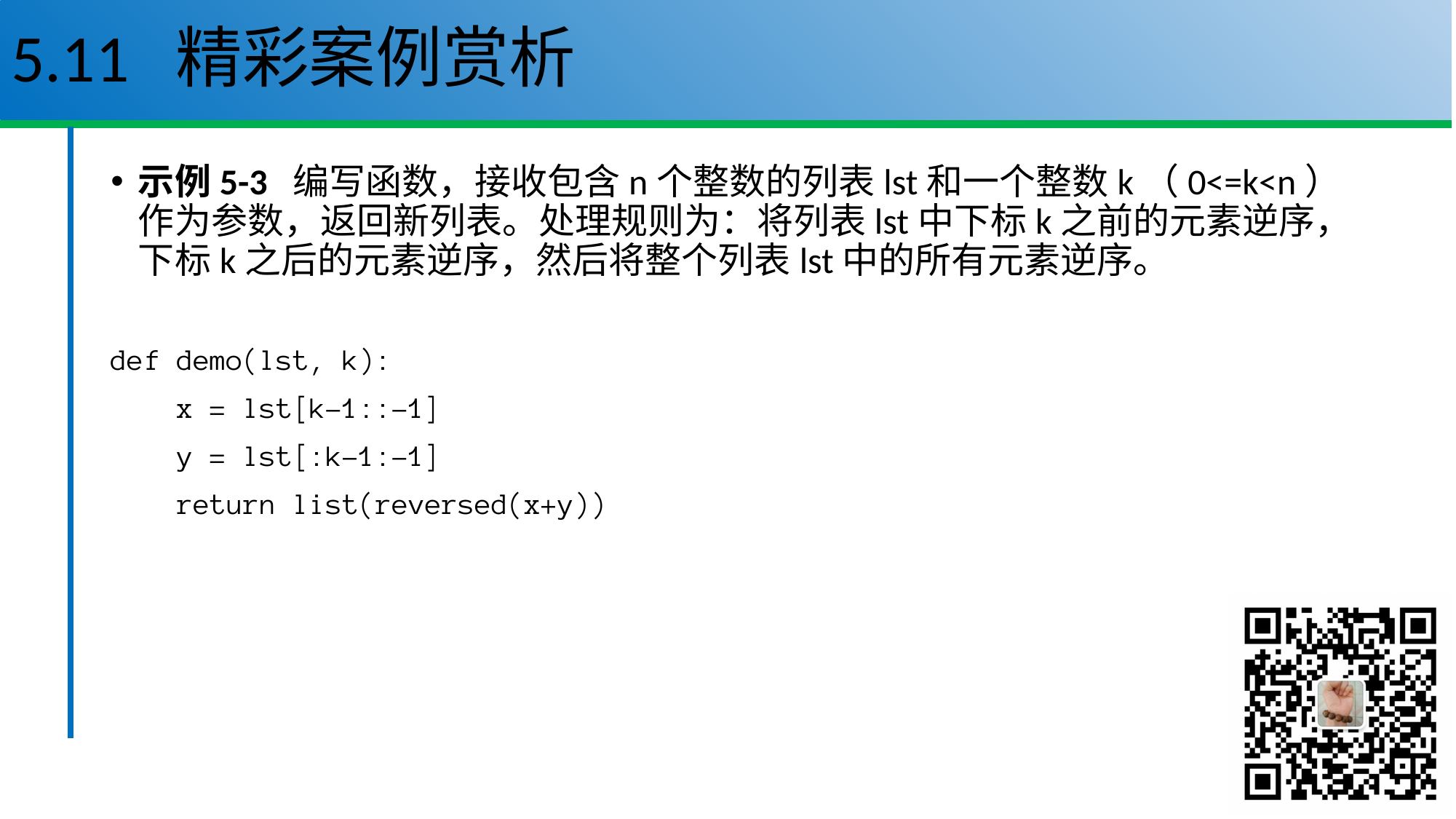

# 5.11  精彩案例赏析
示例5-3  编写函数，接收包含n个整数的列表lst和一个整数k（0<=k<n）作为参数，返回新列表。处理规则为：将列表lst中下标k之前的元素逆序，下标k之后的元素逆序，然后将整个列表lst中的所有元素逆序。

def demo(lst, k):
    x = lst[k-1::-1]
    y = lst[:k-1:-1]
    return list(reversed(x+y))
86